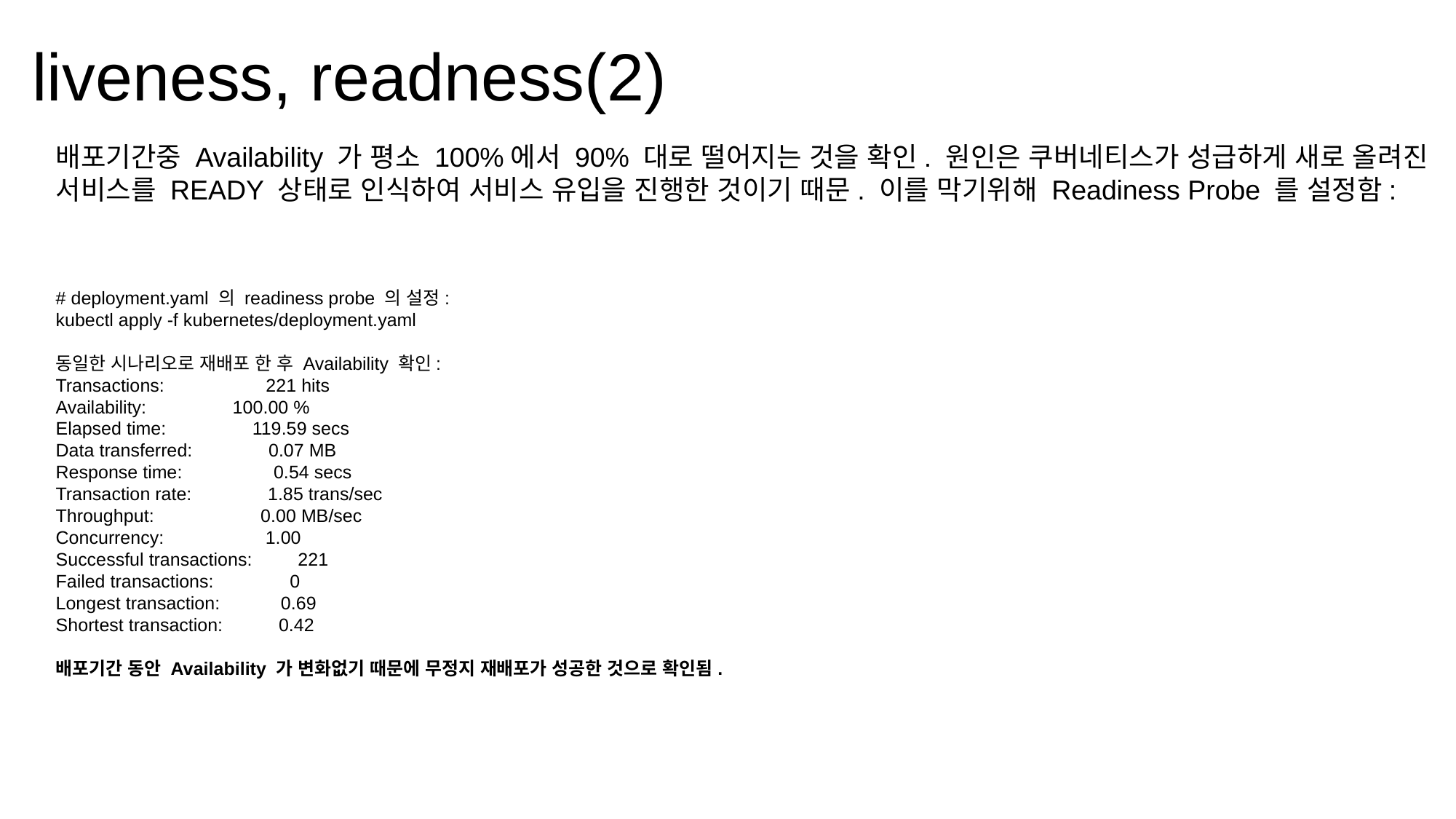

# liveness, readness(2)
배포기간중 Availability 가 평소 100%에서 90% 대로 떨어지는 것을 확인. 원인은 쿠버네티스가 성급하게 새로 올려진 서비스를 READY 상태로 인식하여 서비스 유입을 진행한 것이기 때문. 이를 막기위해 Readiness Probe 를 설정함:

# deployment.yaml 의 readiness probe 의 설정:
kubectl apply -f kubernetes/deployment.yaml

동일한 시나리오로 재배포 한 후 Availability 확인:
Transactions:                    221 hits
Availability:                 100.00 %
Elapsed time:                 119.59 secs
Data transferred:               0.07 MB
Response time:                  0.54 secs
Transaction rate:               1.85 trans/sec
Throughput:                     0.00 MB/sec
Concurrency:                    1.00
Successful transactions:         221
Failed transactions:               0
Longest transaction:            0.69
Shortest transaction:           0.42

배포기간 동안 Availability 가 변화없기 때문에 무정지 재배포가 성공한 것으로 확인됨.